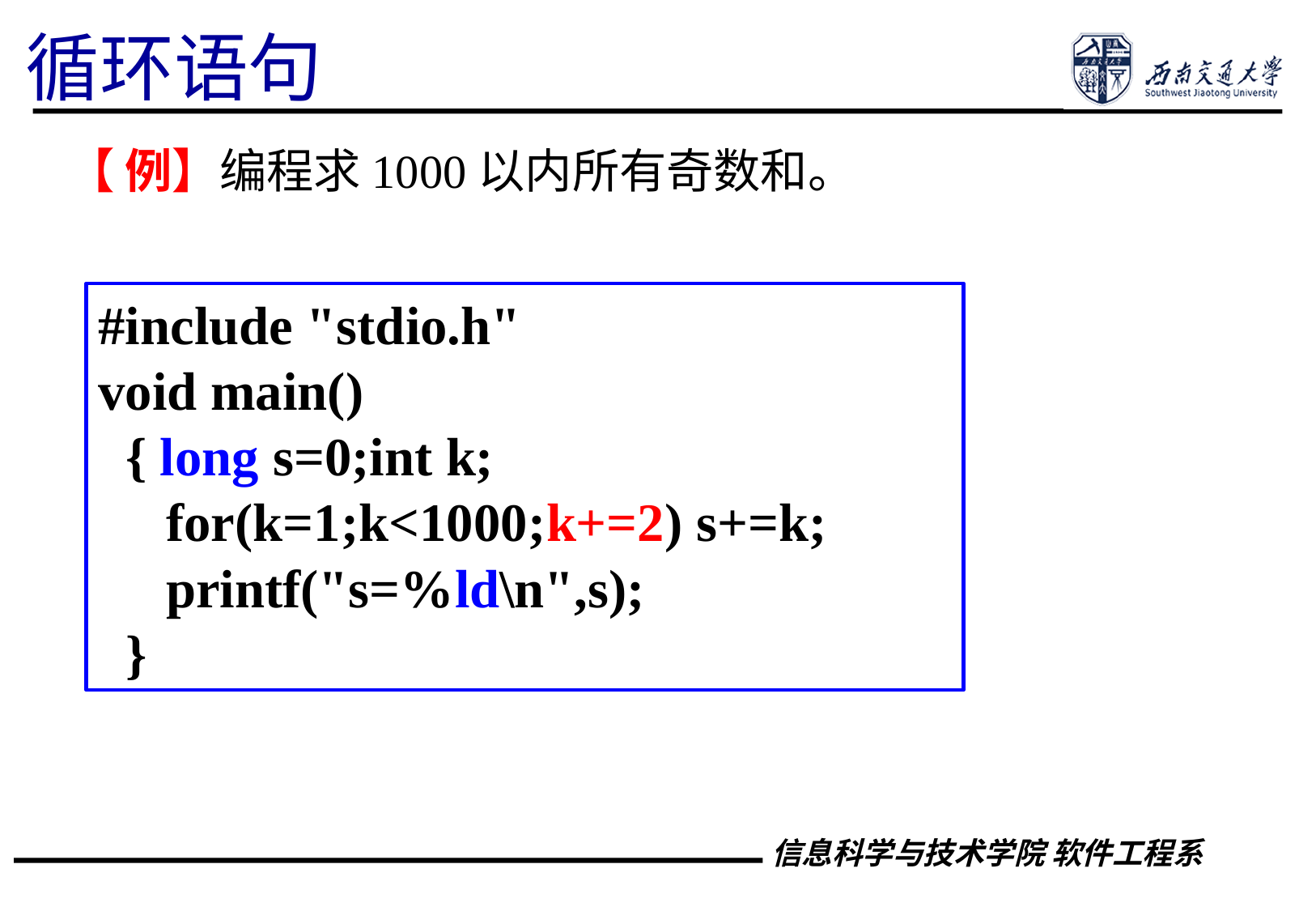

循环语句
【 例】编程求1000以内所有奇数和。
#include "stdio.h"
void main()
  { long s=0;int k;
     for(k=1;k<1000;k+=2) s+=k;
     printf("s=%ld\n",s);
  }